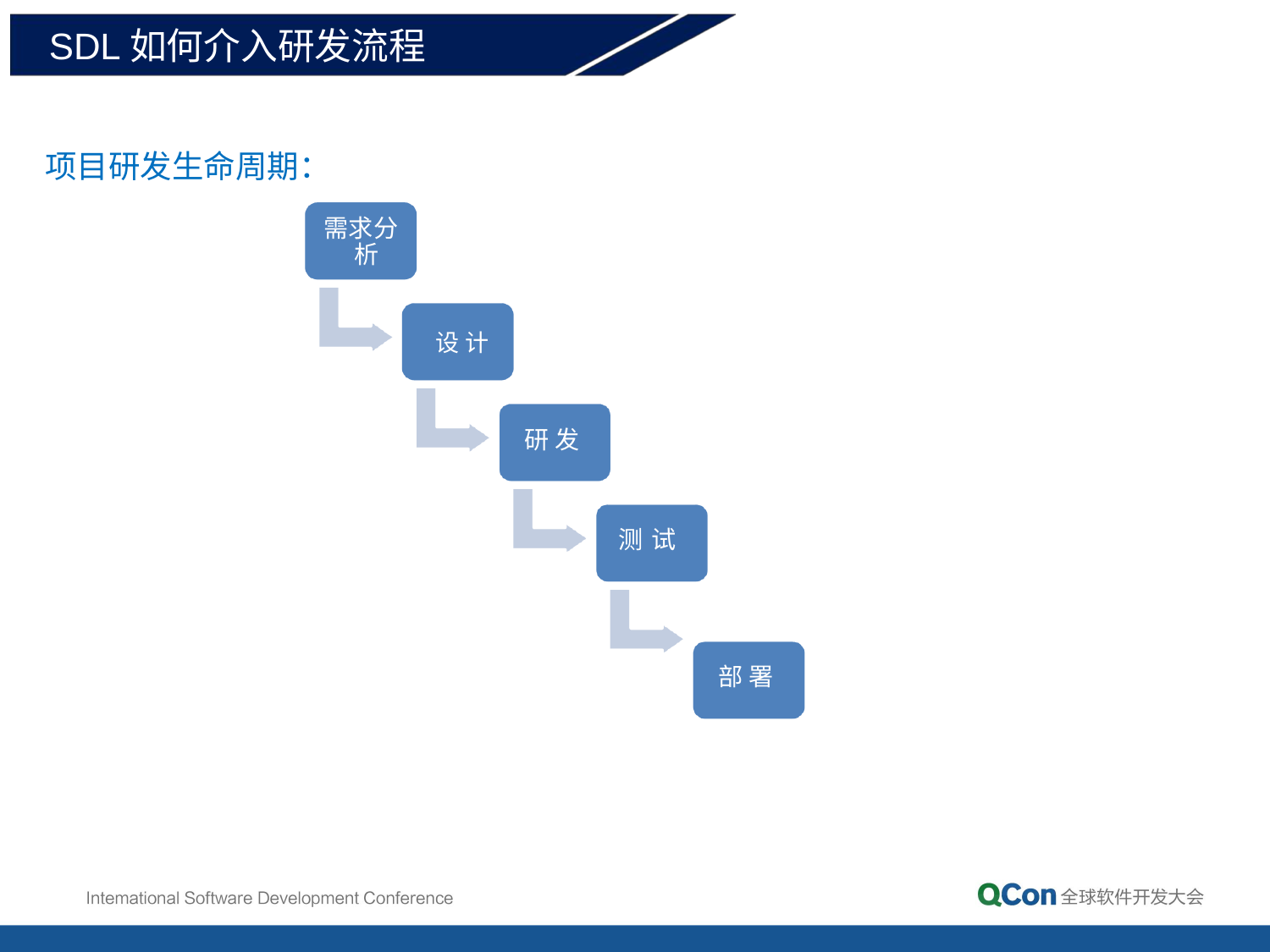

# SDL如何介入研发流程
项目研发生命周期：

需求分  析

设 计

研 发
测 试
部 署